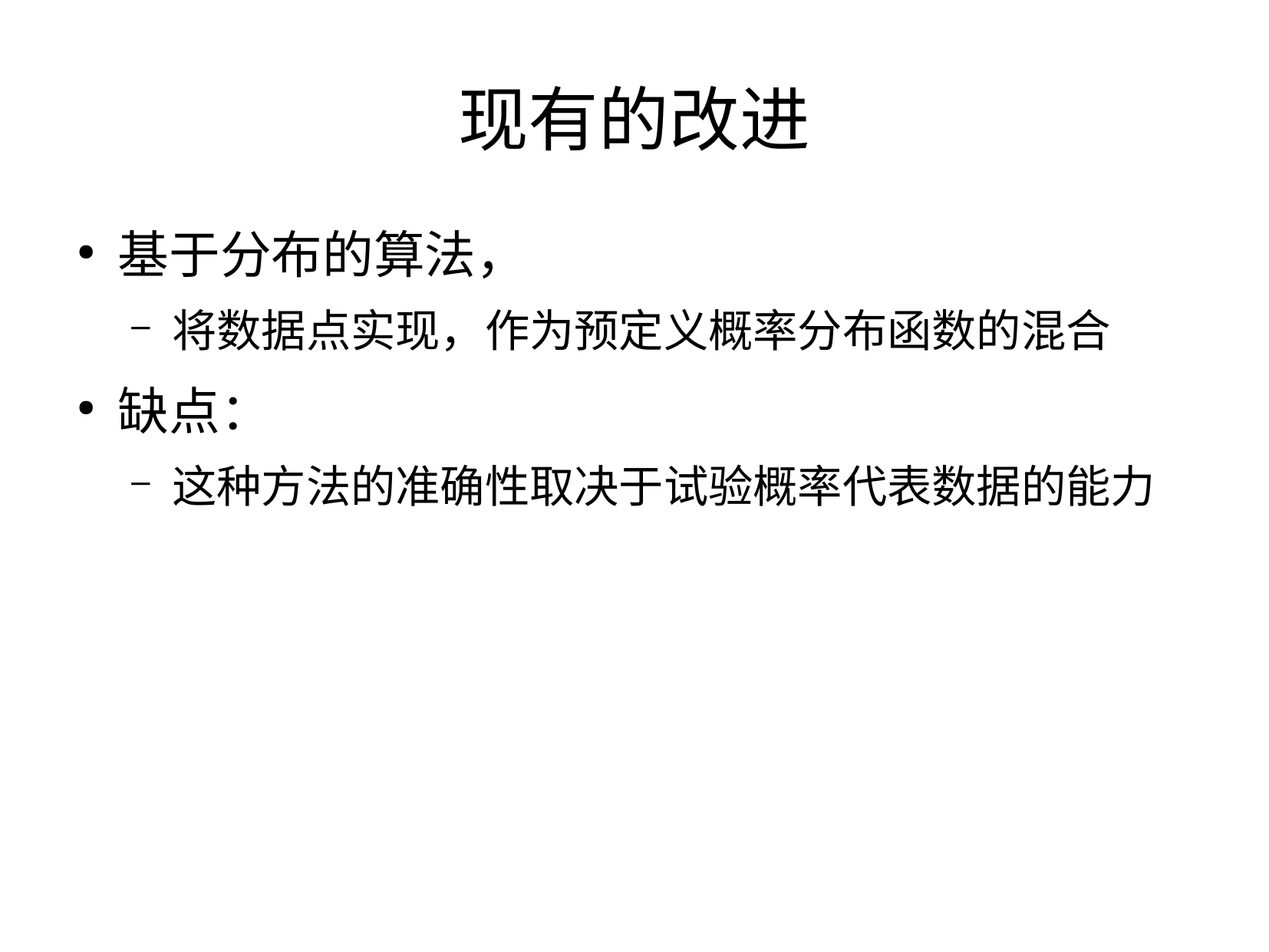

现有的改进
基于分布的算法，
将数据点实现，作为预定义概率分布函数的混合
缺点：
这种方法的准确性取决于试验概率代表数据的能力